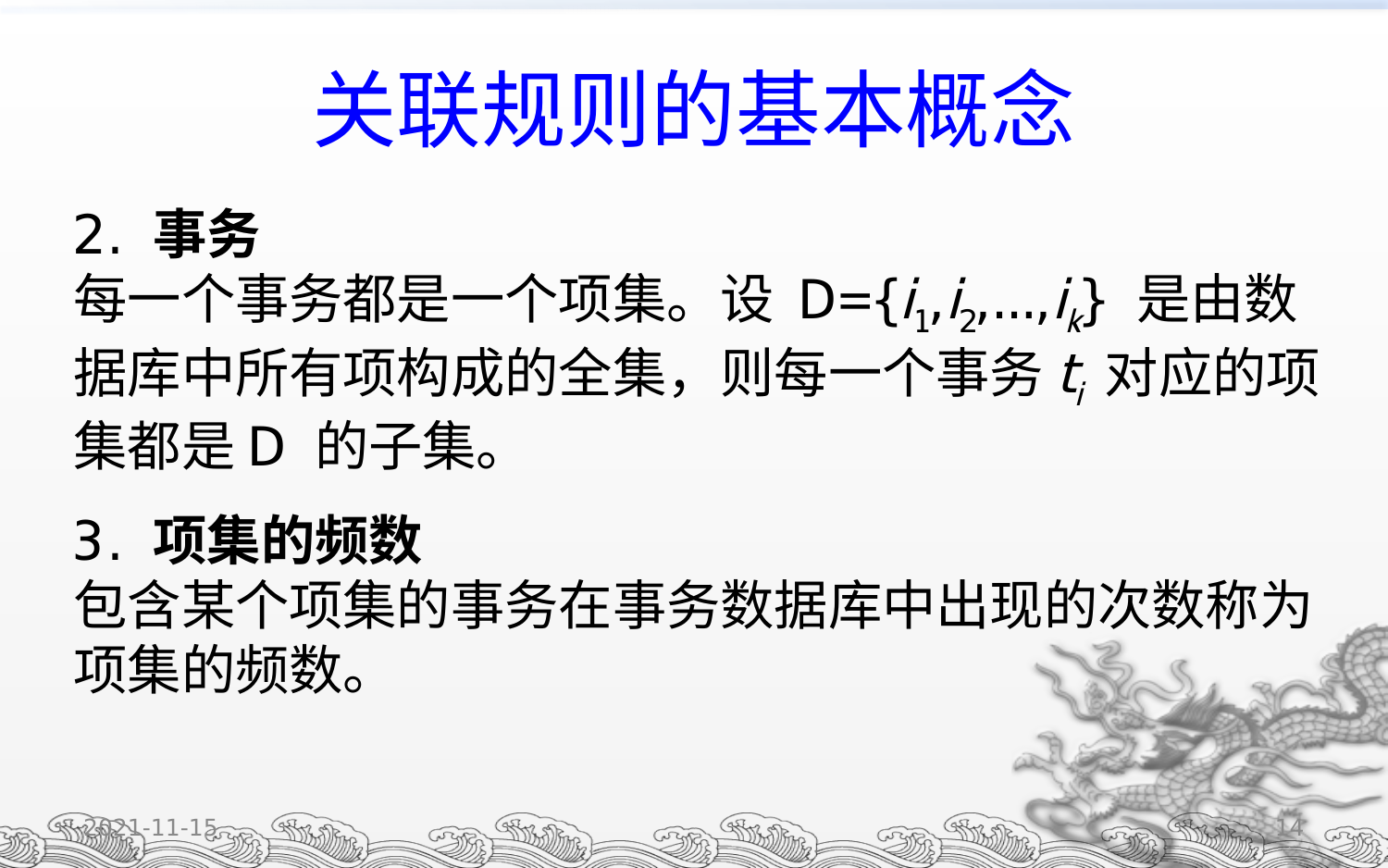

关联规则的基本概念
2. 事务
每一个事务都是一个项集。设 D={i1,i2,…,ik} 是由数据库中所有项构成的全集，则每一个事务ti 对应的项集都是D 的子集。
3. 项集的频数
包含某个项集的事务在事务数据库中出现的次数称为项集的频数。
2021-11-15
14